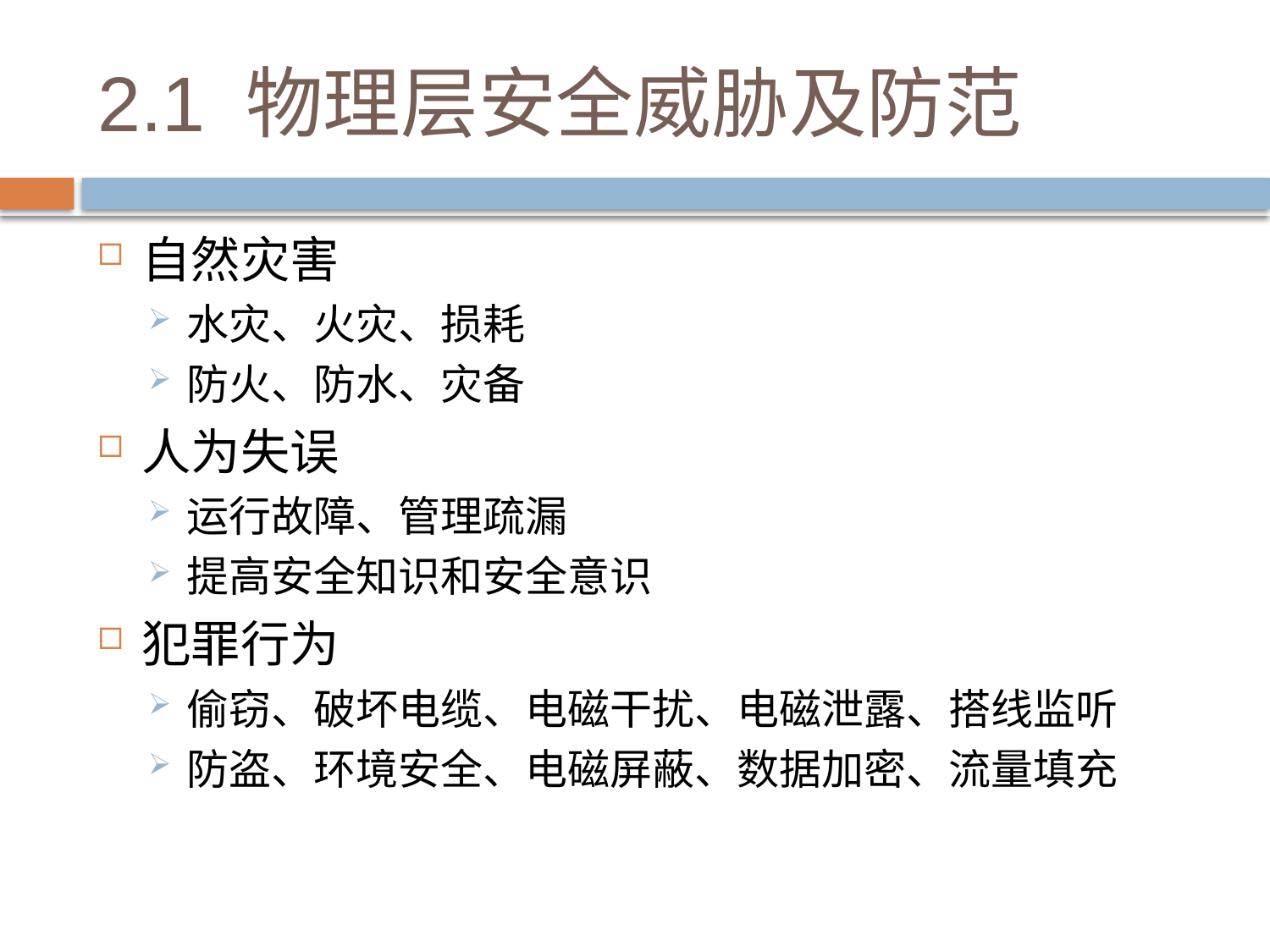

# 2.1 物理层安全威胁及防范
自然灾害
水灾、火灾、损耗
防火、防水、灾备
人为失误
运行故障、管理疏漏
提高安全知识和安全意识
犯罪行为
偷窃、破坏电缆、电磁干扰、电磁泄露、搭线监听
防盗、环境安全、电磁屏蔽、数据加密、流量填充